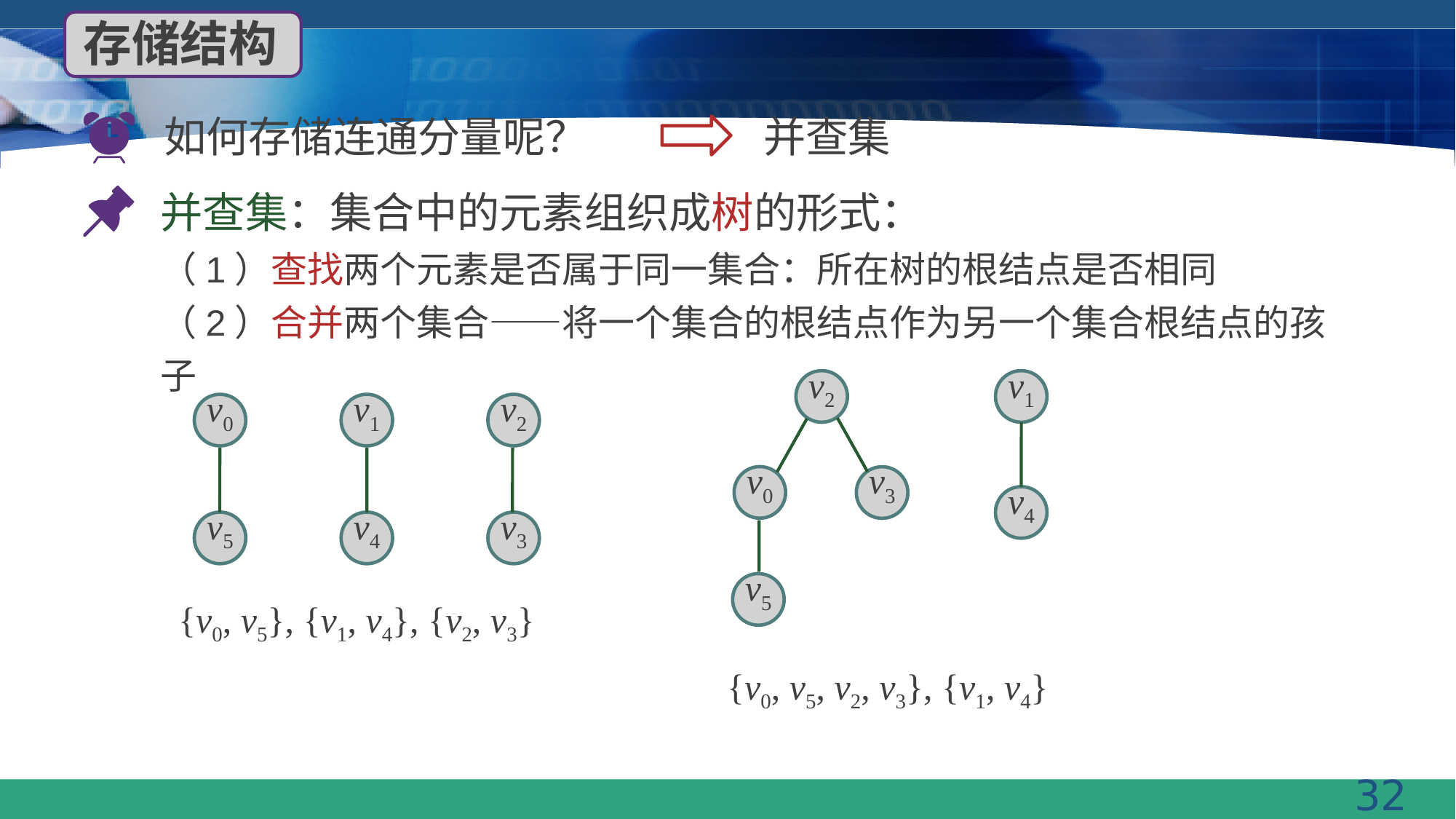

存储结构

如何存储连通分量呢？

并查集

并查集：集合中的元素组织成树的形式：
（1）查找两个元素是否属于同一集合：所在树的根结点是否相同
（2）合并两个集合——将一个集合的根结点作为另一个集合根结点的孩子

v2
v1

v0
v3
v4

v5
{v0, v5, v2, v3}, {v1, v4}
v0
v1
v2

v5
v4
v3
{v0, v5}, {v1, v4}, {v2, v3}